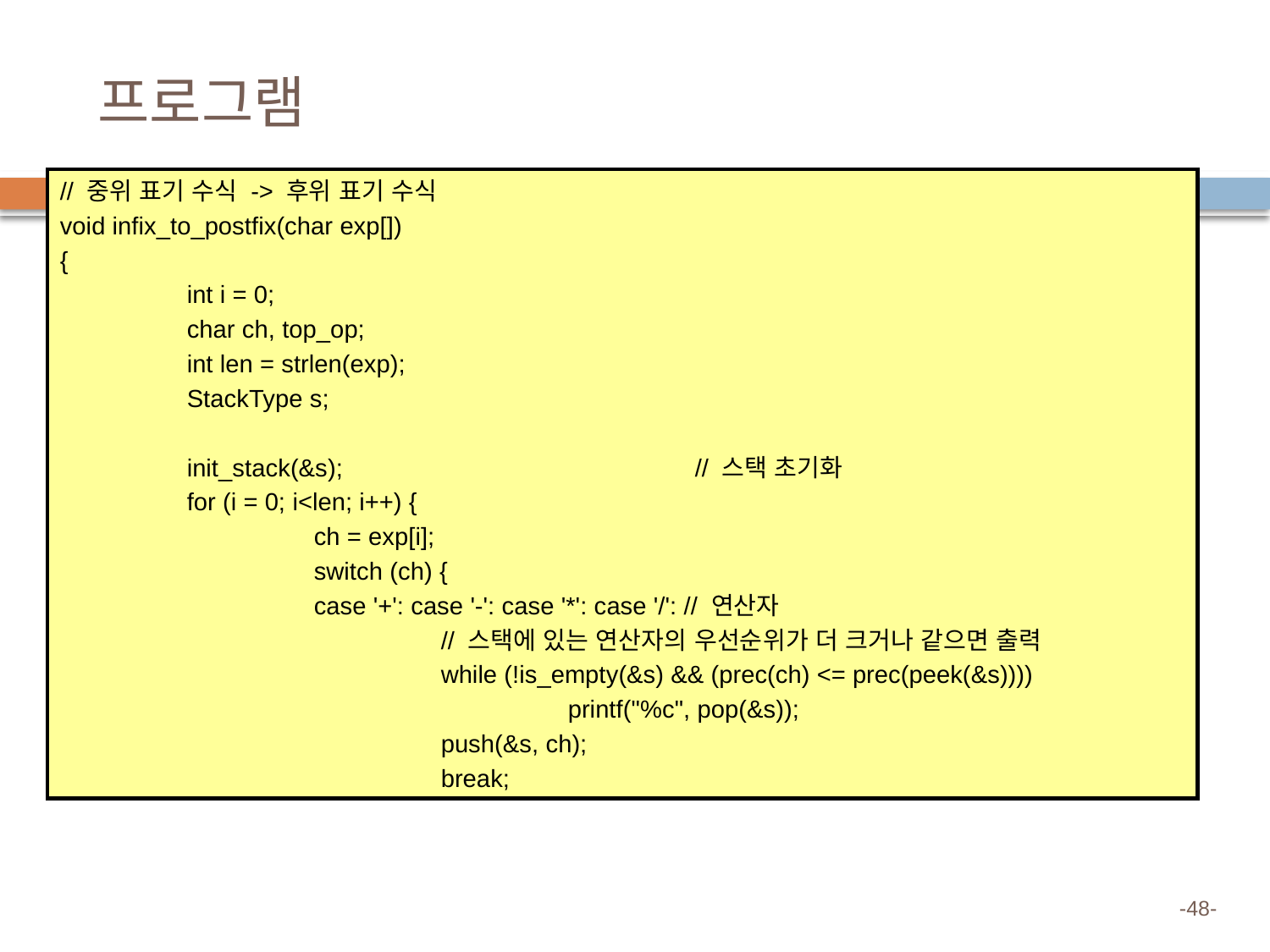

# 프로그램
// 중위 표기 수식 -> 후위 표기 수식
void infix_to_postfix(char exp[])
{
	int i = 0;
	char ch, top_op;
	int len = strlen(exp);
	StackType s;

	init_stack(&s);			// 스택 초기화
	for (i = 0; i<len; i++) {
		ch = exp[i];
		switch (ch) {
		case '+': case '-': case '*': case '/': // 연산자
			// 스택에 있는 연산자의 우선순위가 더 크거나 같으면 출력
			while (!is_empty(&s) && (prec(ch) <= prec(peek(&s))))
				printf("%c", pop(&s));
			push(&s, ch);
			break;